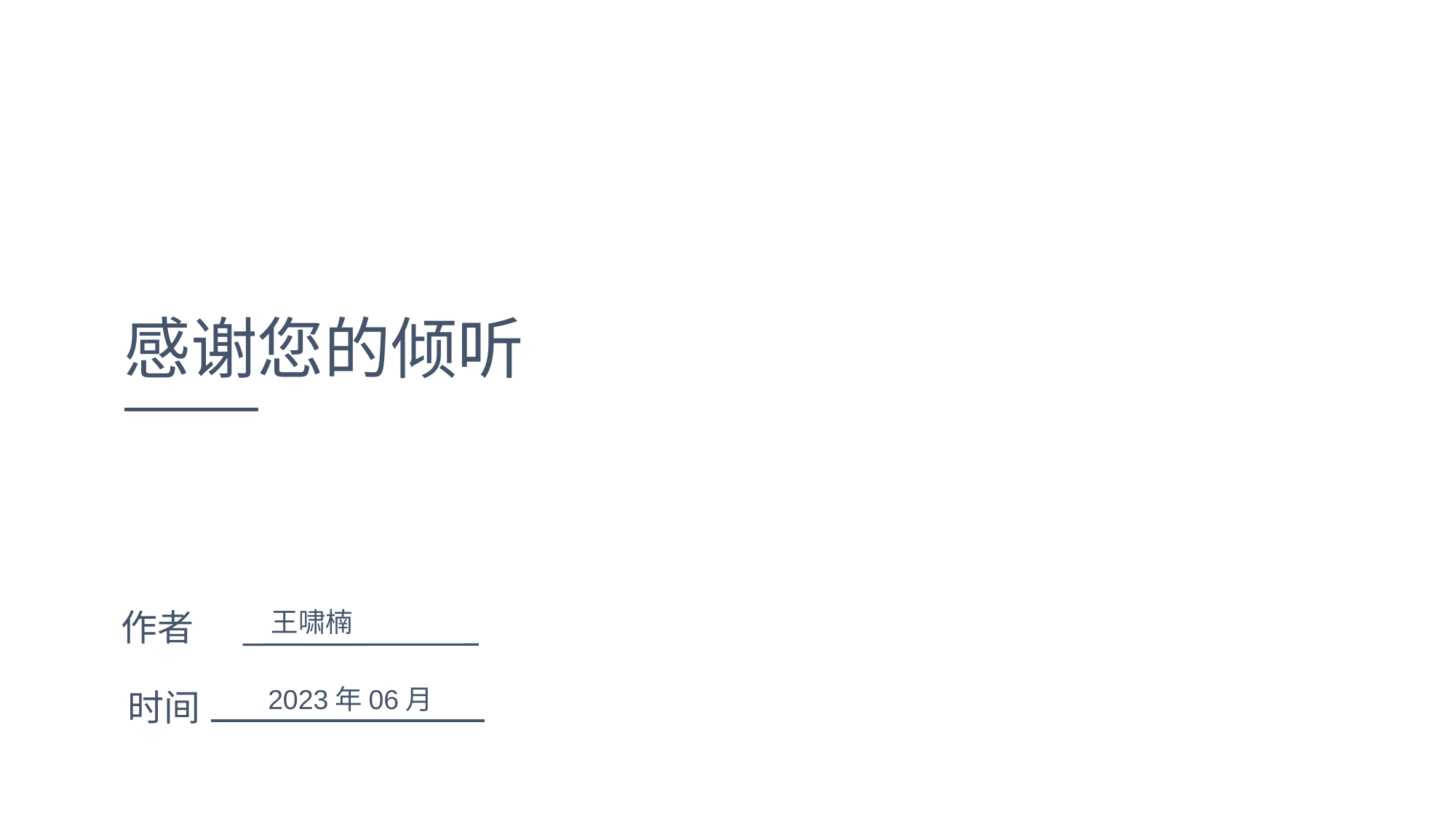

感谢您的倾听
作者
王啸楠
PPT下载 http://www.1ppt.com/xiazai/
2023年06月
时间